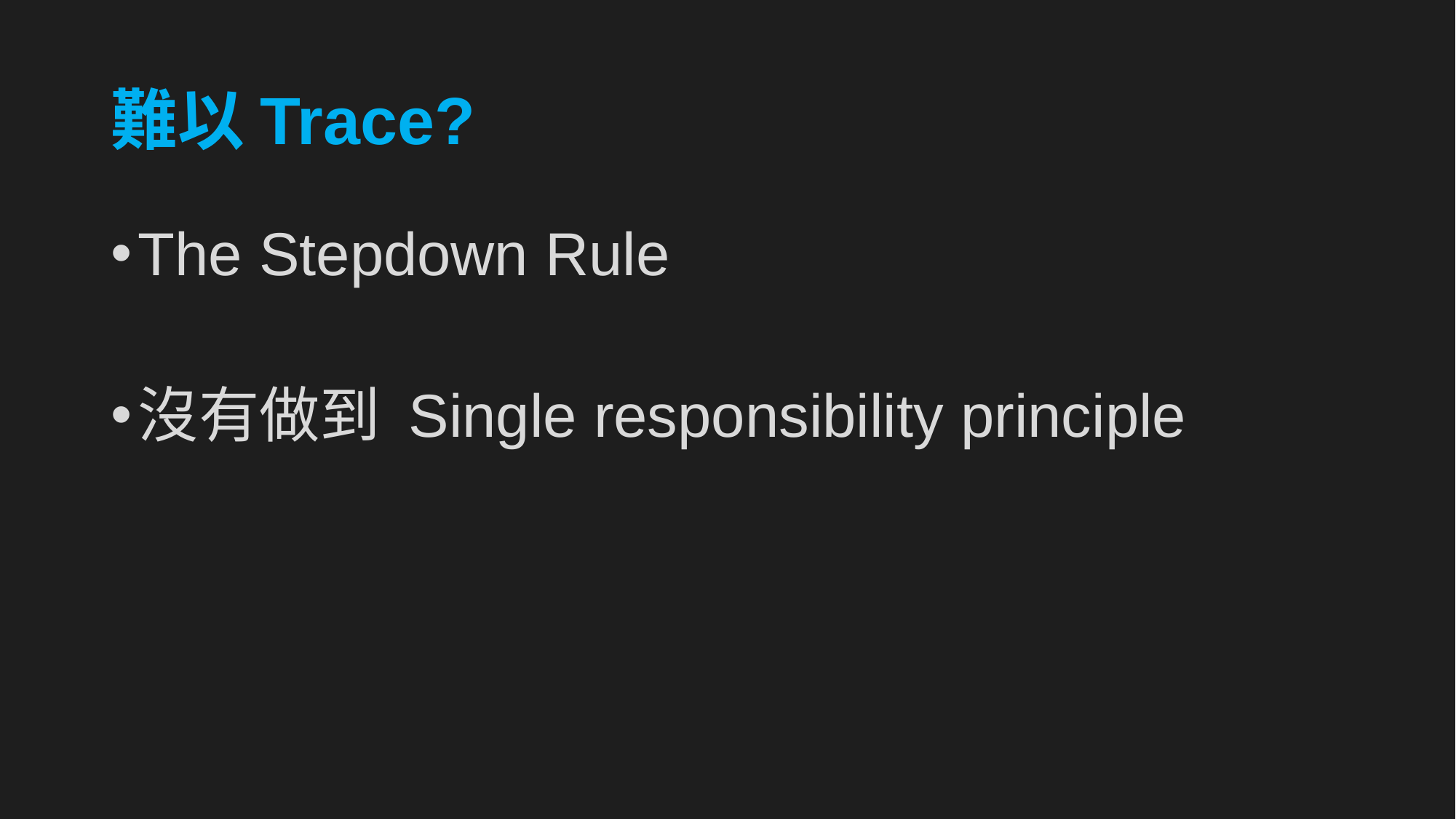

# 難以Trace?
The Stepdown Rule

沒有做到 Single responsibility principle